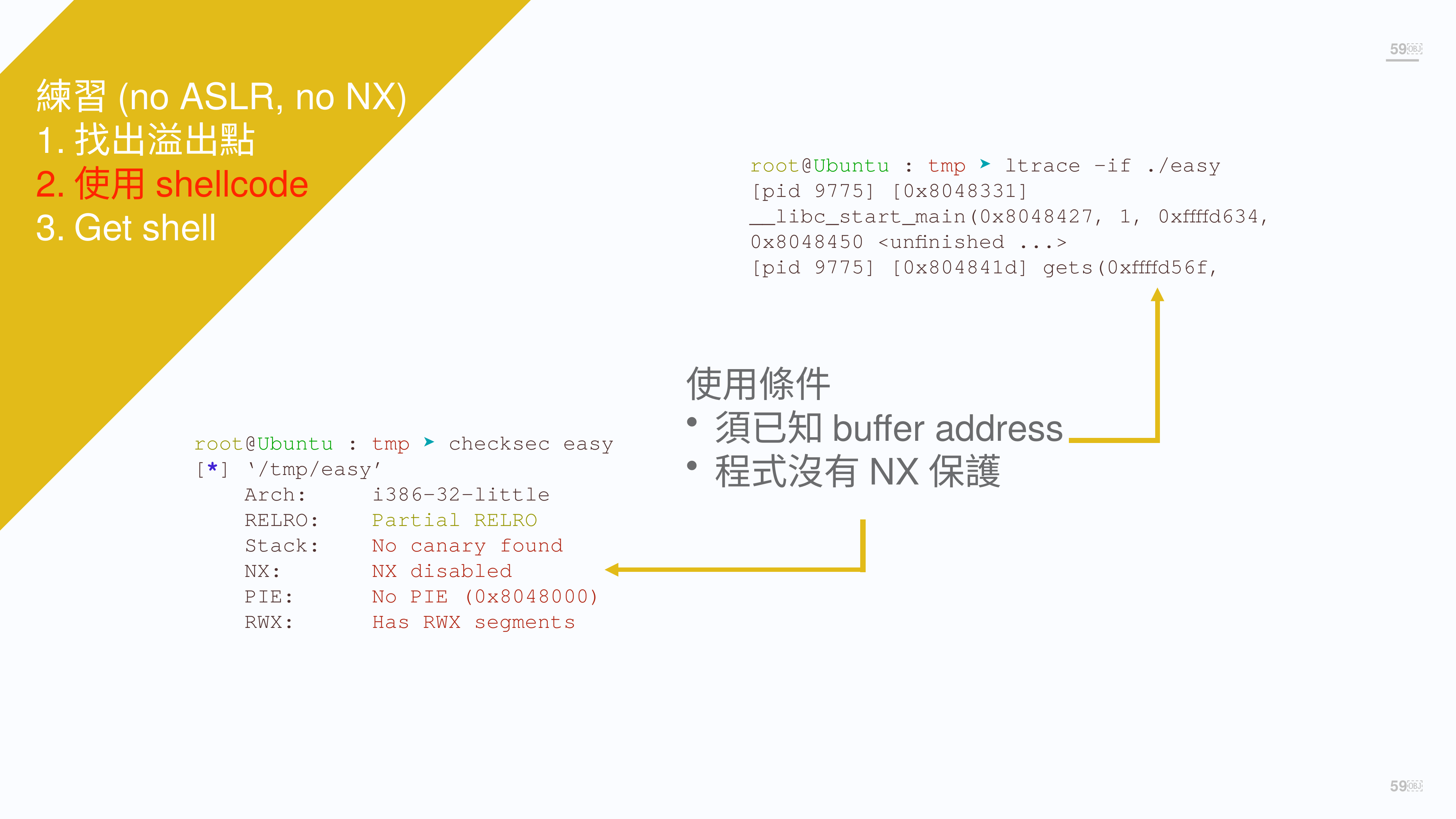

59￼
練習(no ASLR, no NX)
找出溢出點
使用shellcode
Get shell
root@Ubuntu : tmp ➤ ltrace -if ./easy
[pid 9775] [0x8048331] __libc_start_main(0x8048427, 1, 0xffffd634, 0x8048450 <unfinished ...>
[pid 9775] [0x804841d] gets(0xffffd56f,

使用條件
須已知buffer address
程式沒有NX保護
root@Ubuntu : tmp ➤ checksec easy
[*] ‘/tmp/easy’
    Arch:     i386-32-little
    RELRO:    Partial RELRO
    Stack:    No canary found
    NX:       NX disabled
    PIE:      No PIE (0x8048000)
    RWX:      Has RWX segments

59￼